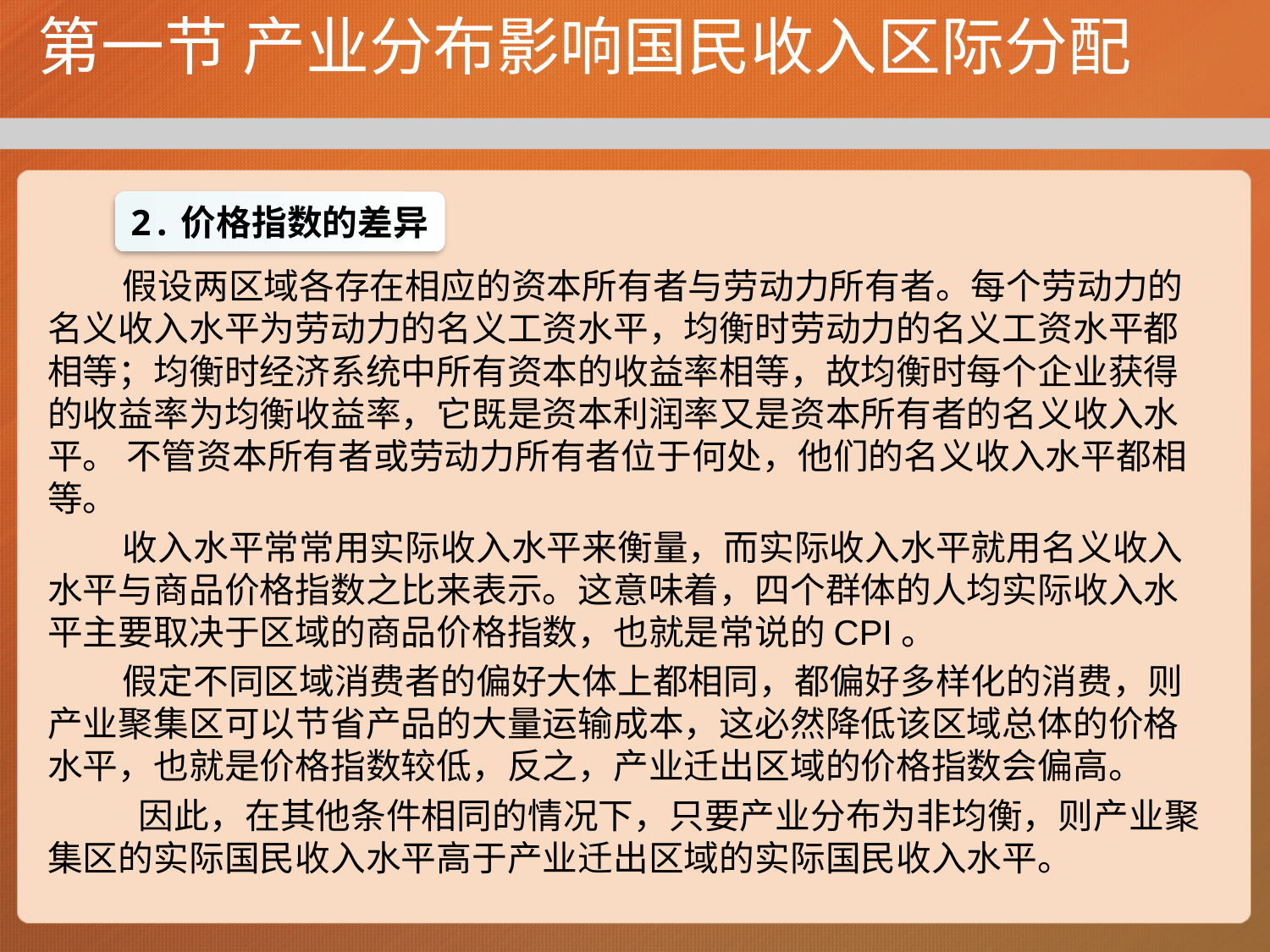

# 第一节 产业分布影响国民收入区际分配

假设两区域各存在相应的资本所有者与劳动力所有者。每个劳动力的名义收入水平为劳动力的名义工资水平，均衡时劳动力的名义工资水平都相等；均衡时经济系统中所有资本的收益率相等，故均衡时每个企业获得的收益率为均衡收益率，它既是资本利润率又是资本所有者的名义收入水平。 不管资本所有者或劳动力所有者位于何处，他们的名义收入水平都相等。
收入水平常常用实际收入水平来衡量，而实际收入水平就用名义收入水平与商品价格指数之比来表示。这意味着，四个群体的人均实际收入水平主要取决于区域的商品价格指数，也就是常说的CPI。
假定不同区域消费者的偏好大体上都相同，都偏好多样化的消费，则产业聚集区可以节省产品的大量运输成本，这必然降低该区域总体的价格水平，也就是价格指数较低，反之，产业迁出区域的价格指数会偏高。
 因此，在其他条件相同的情况下，只要产业分布为非均衡，则产业聚集区的实际国民收入水平高于产业迁出区域的实际国民收入水平。
2.价格指数的差异